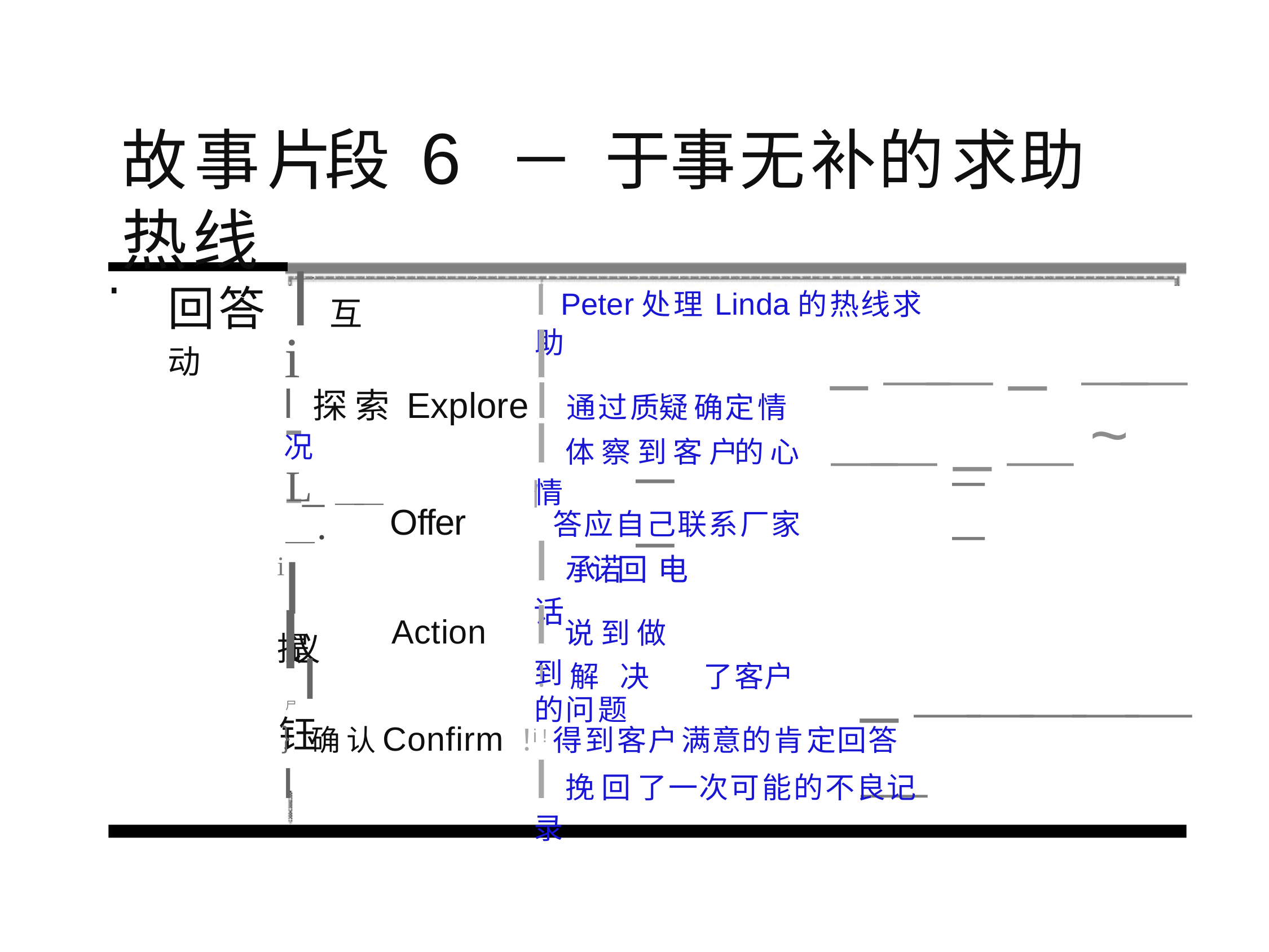

故事片段 6－于事无补的求助热线
回答 l互动

I Peter处理Linda的热线求助
_＿＿_ ＿＿＿＿_＿~
l
i--
l 探 索 Explore	I通过质疑确定情况
I体 察 到 客 户的 心 情
－－
il提议
－－
L_＿＿ ＿．
|
Offer
答应自己联系厂家
I承诺回 电话
II钰
I说 到 做 到
Action
_＿＿＿＿＿＿
！ 解	决	了客户的问题
i !
尸
｝确 认	Confirm	！得到客户满意的肯定回答
I
I挽 回 了一次可能的不良记录